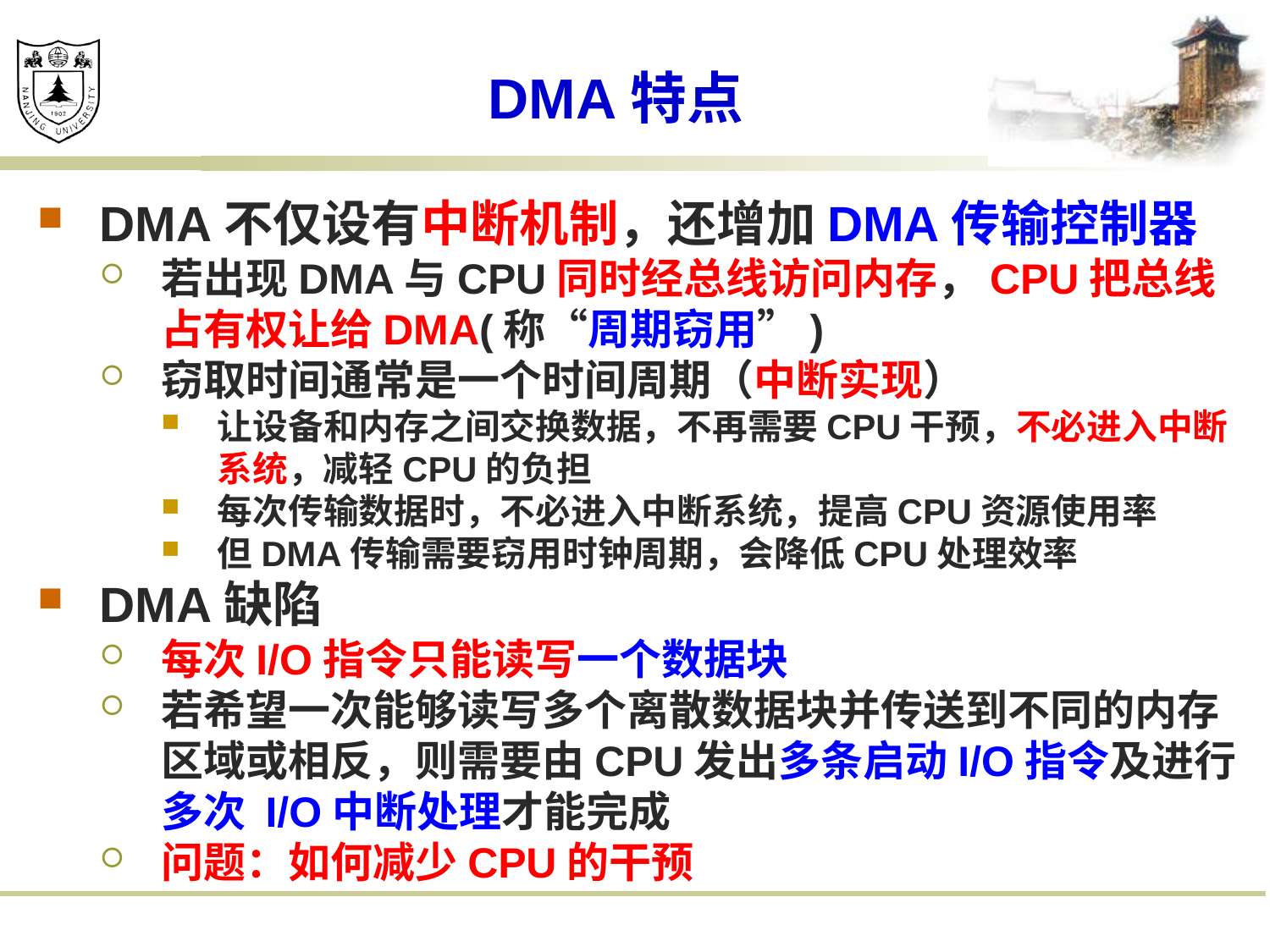

# DMA特点
DMA不仅设有中断机制，还增加DMA传输控制器
若出现DMA与CPU同时经总线访问内存，CPU把总线占有权让给DMA(称“周期窃用”)
窃取时间通常是一个时间周期（中断实现）
让设备和内存之间交换数据，不再需要CPU干预，不必进入中断系统，减轻CPU的负担
每次传输数据时，不必进入中断系统，提高CPU资源使用率
但DMA传输需要窃用时钟周期，会降低CPU处理效率
DMA缺陷
每次I/O指令只能读写一个数据块
若希望一次能够读写多个离散数据块并传送到不同的内存区域或相反，则需要由CPU发出多条启动I/O指令及进行多次 I/O中断处理才能完成
问题：如何减少CPU的干预
13